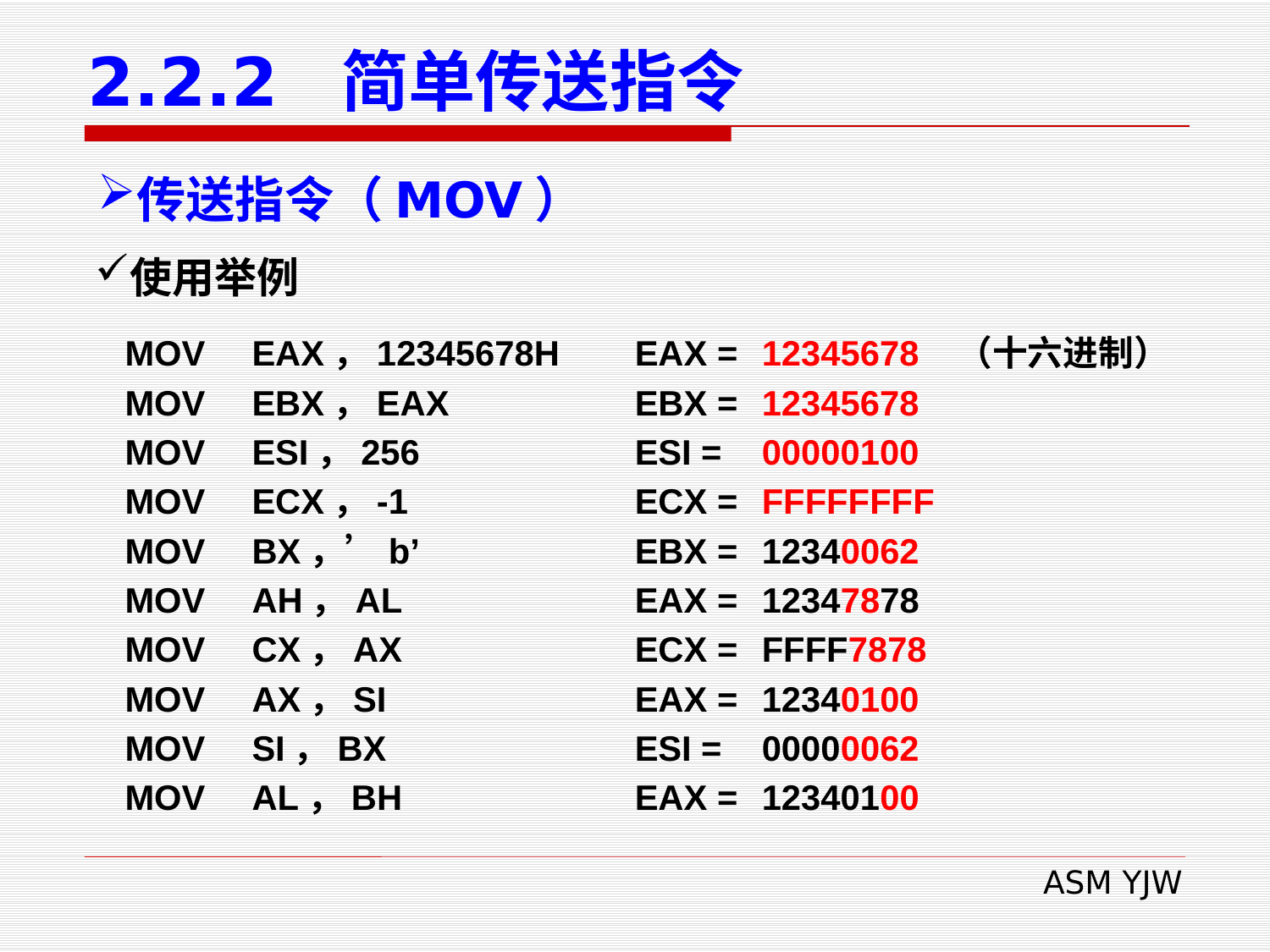

# 2.2.2  简单传送指令
传送指令（MOV）
使用举例
MOV	EAX，12345678H
MOV	EBX，EAX
MOV	ESI，256
MOV	ECX，-1
MOV	BX，’b’
MOV	AH，AL
MOV	CX，AX
MOV	AX，SI
MOV	SI，BX
MOV	AL，BH
EAX =	12345678   （十六进制）
EBX =	12345678
ESI =	00000100
ECX =	FFFFFFFF
EBX =	12340062
EAX =	12347878
ECX =	FFFF7878
EAX =	12340100
ESI =	00000062
EAX =	12340100